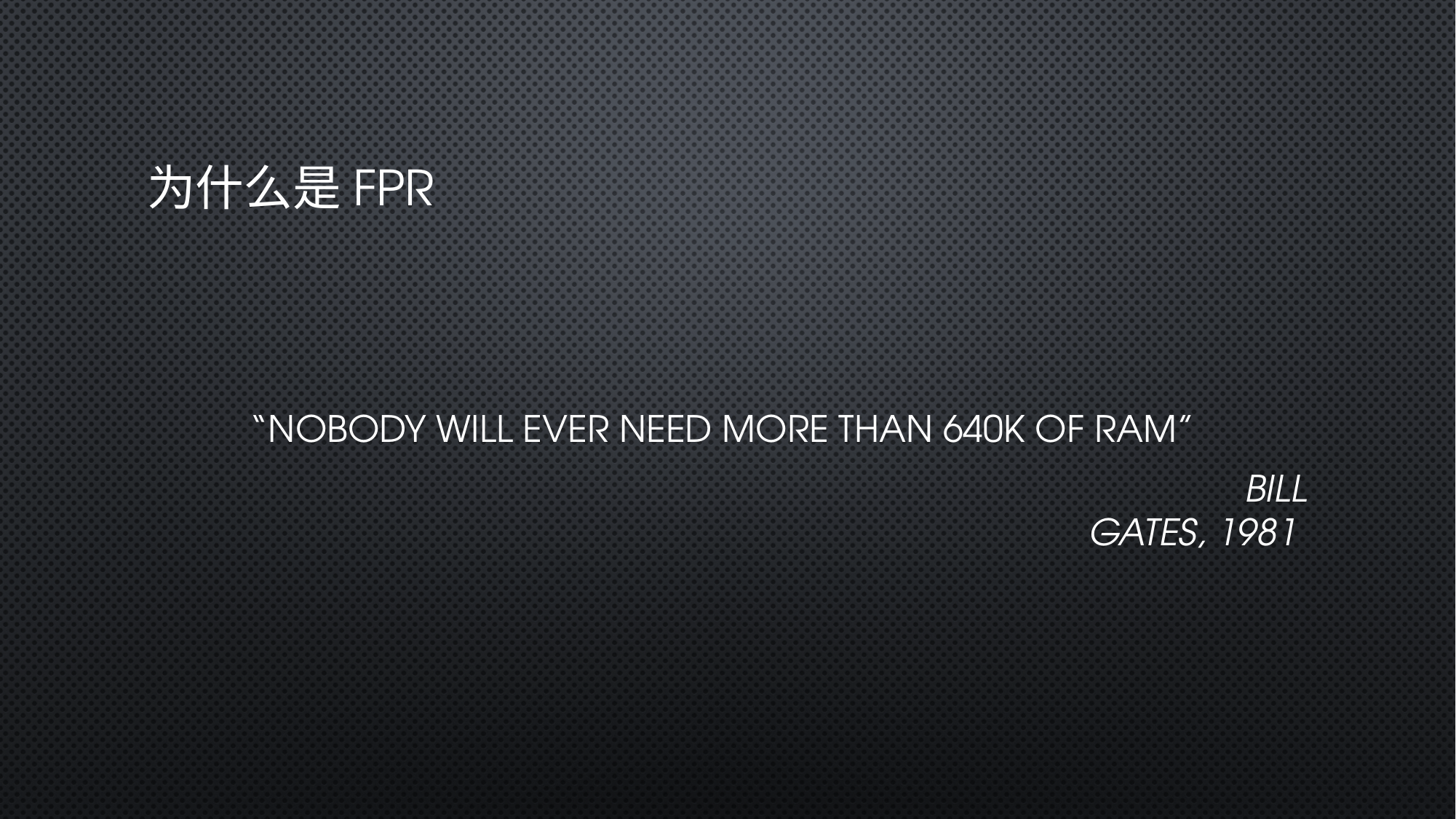

# 为什么是FPR
“Nobody will ever need  more than 640k of RAM”
									Bill Gates, 1981